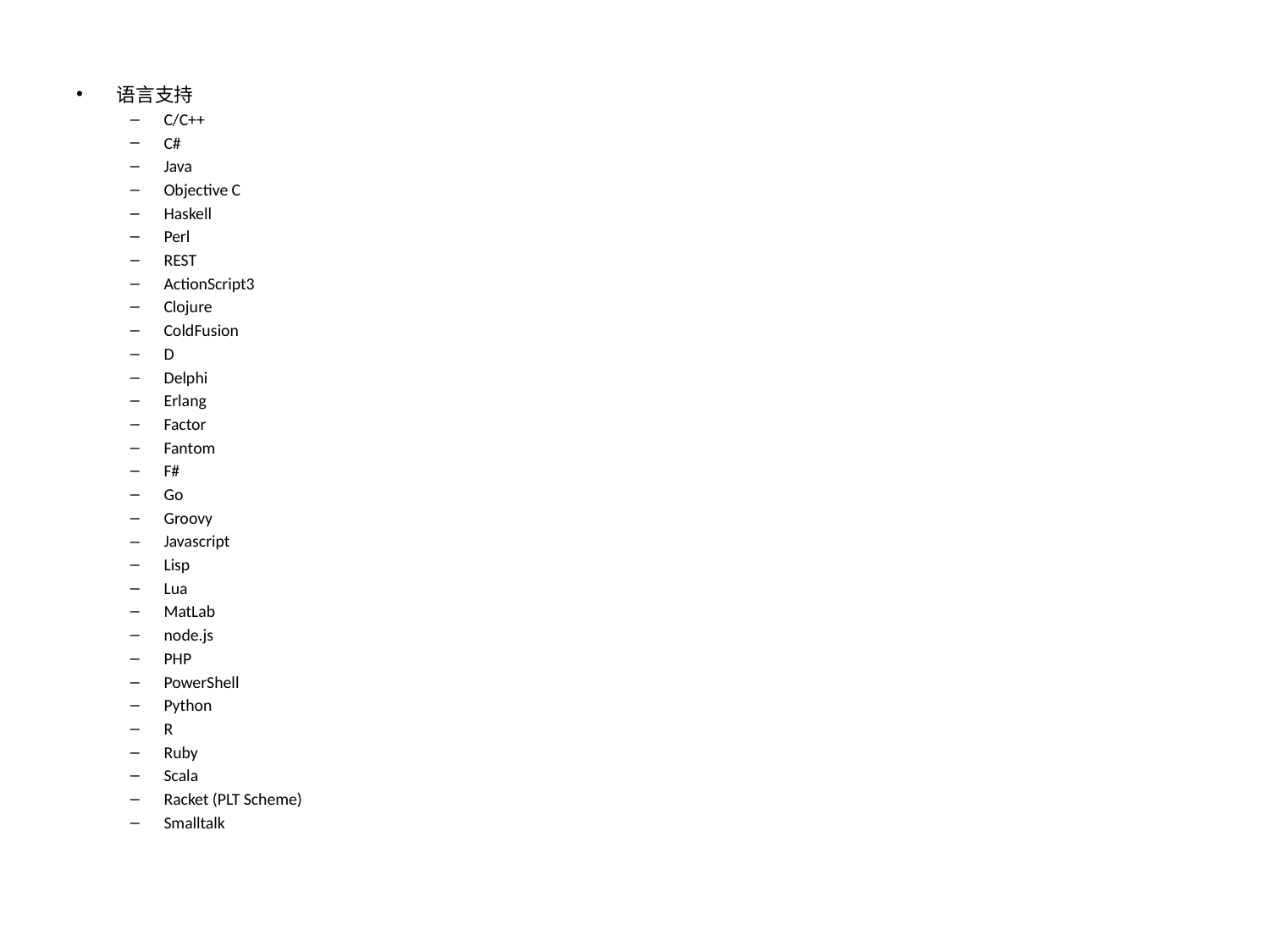

语言支持
C/C++
C#
Java
Objective C
Haskell
Perl
REST
ActionScript3
Clojure
ColdFusion
D
Delphi
Erlang
Factor
Fantom
F#
Go
Groovy
Javascript
Lisp
Lua
MatLab
node.js
PHP
PowerShell
Python
R
Ruby
Scala
Racket (PLT Scheme)
Smalltalk